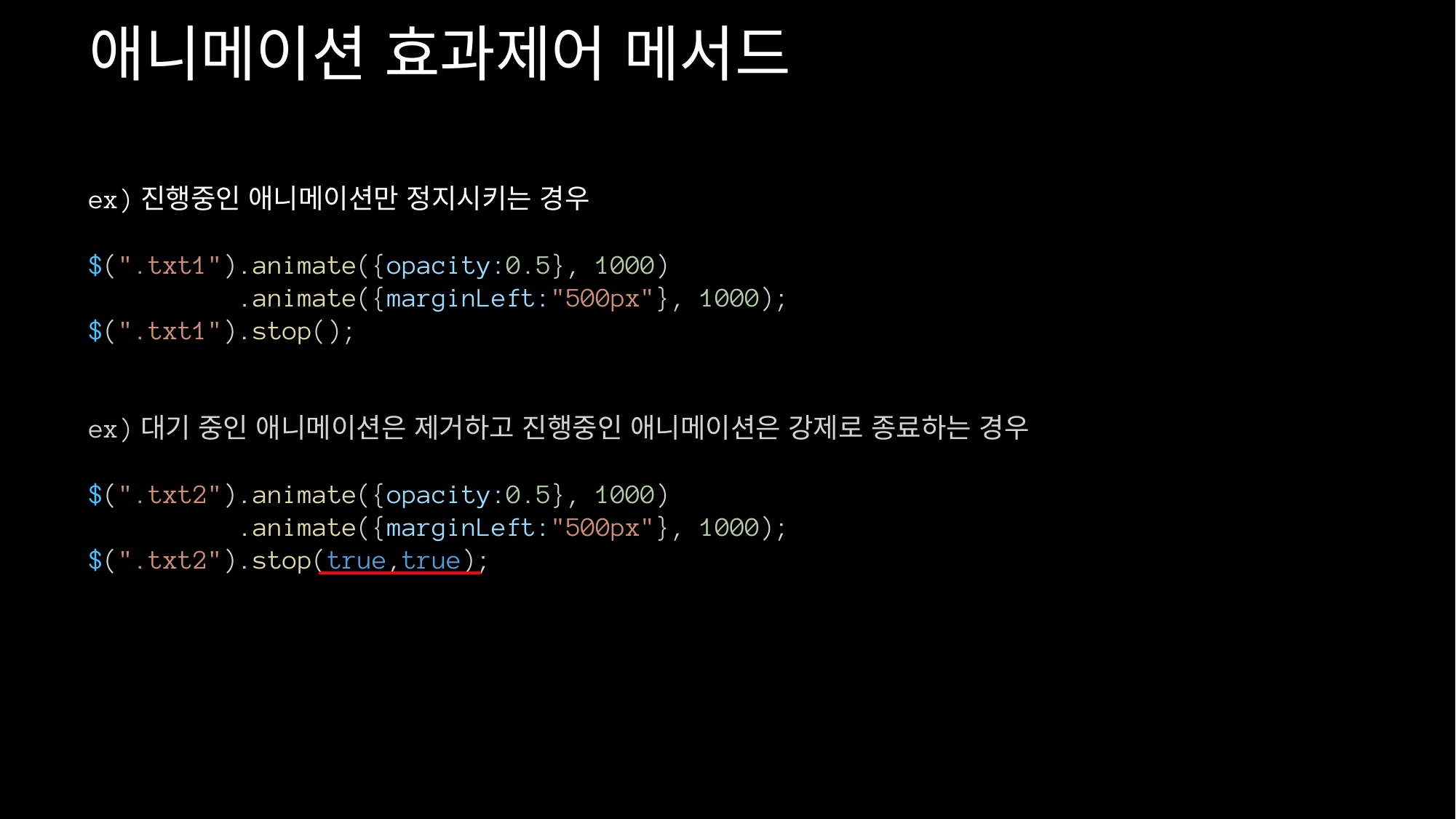

애니메이션 효과제어 메서드
ex)진행중인 애니메이션만 정지시키는 경우

$(".txt1").animate({opacity:0.5}, 1000)
          .animate({marginLeft:"500px"}, 1000);
$(".txt1").stop();

ex)대기 중인 애니메이션은 제거하고 진행중인 애니메이션은 강제로 종료하는 경우
$(".txt2").animate({opacity:0.5}, 1000)
          .animate({marginLeft:"500px"}, 1000);
$(".txt2").stop(true,true);